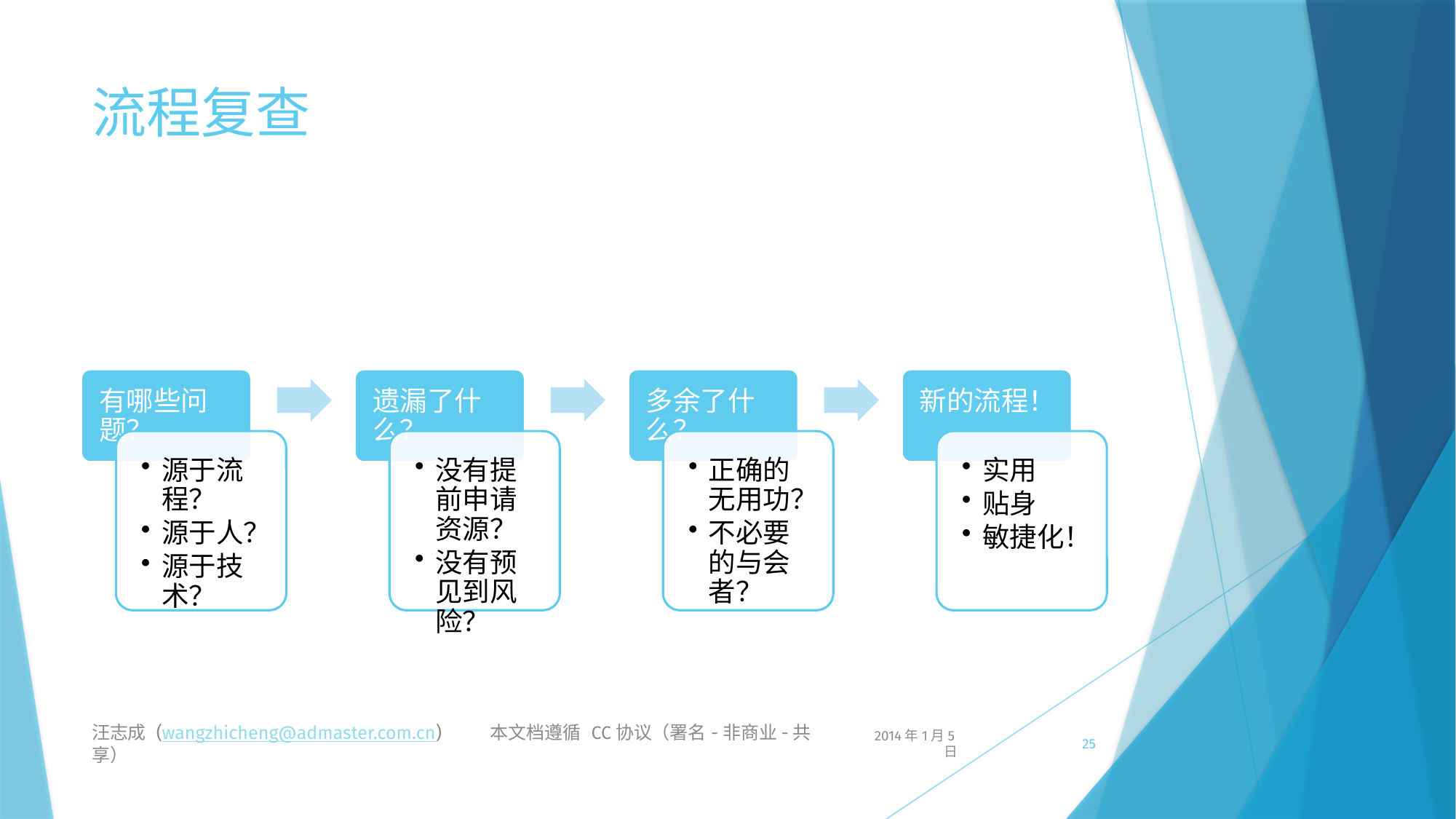

# 流程复查
有哪些问题？
源于流程？
源于人？
源于技术？

遗漏了什么？
没有提前申请资源？
没有预见到风险？

多余了什么？
正确的无用功？
不必要的与会者？

新的流程！
实用
贴身
敏捷化！
汪志成 (wangzhicheng@admaster.com.cn)         本文档遵循 CC协议（署名-非商业-共享）
2014年1月5日
25